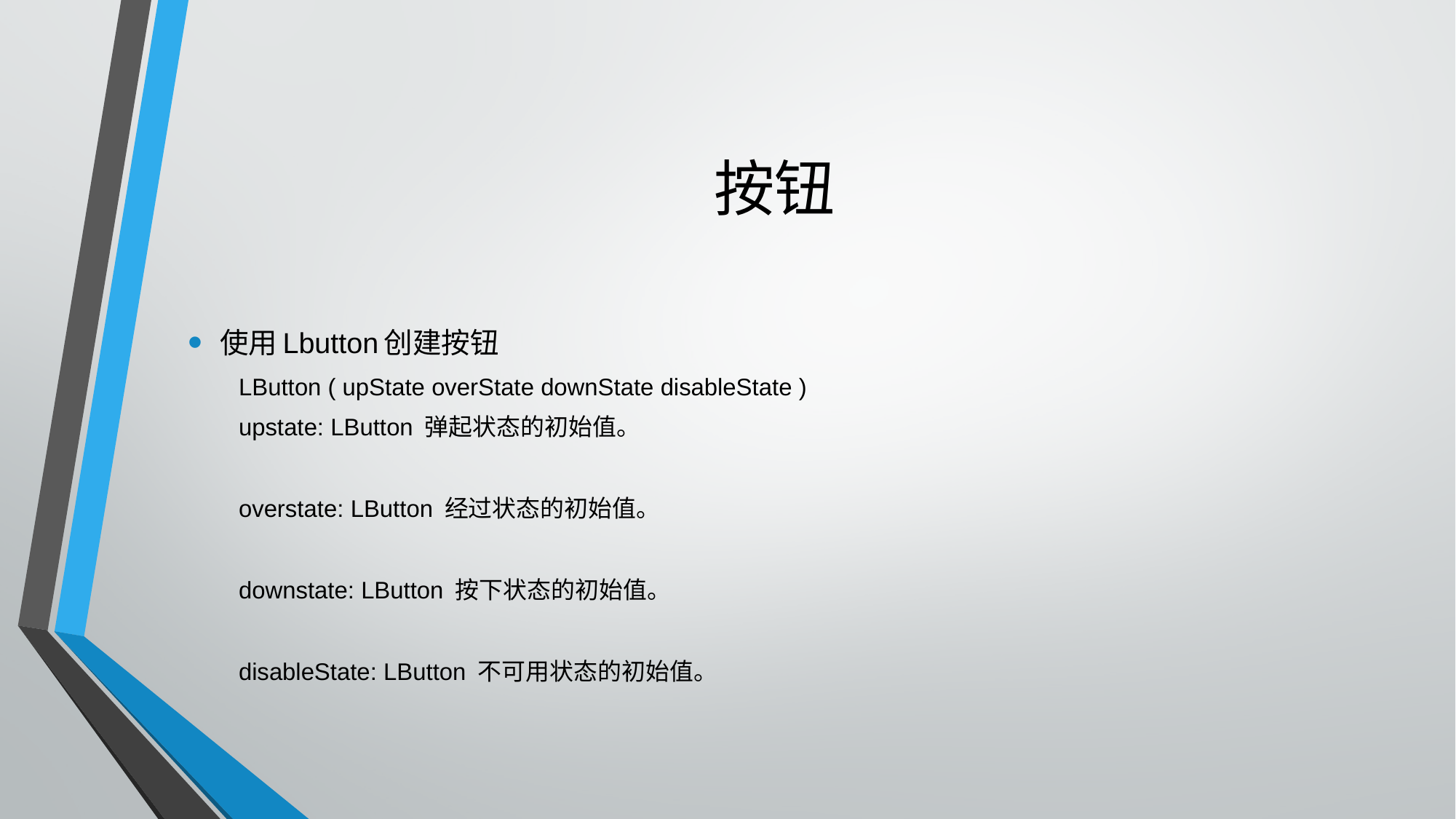

# 按钮
使用Lbutton创建按钮
LButton ( upState overState downState disableState )
upstate: LButton 弹起状态的初始值。

overstate: LButton 经过状态的初始值。

downstate: LButton 按下状态的初始值。

disableState: LButton 不可用状态的初始值。